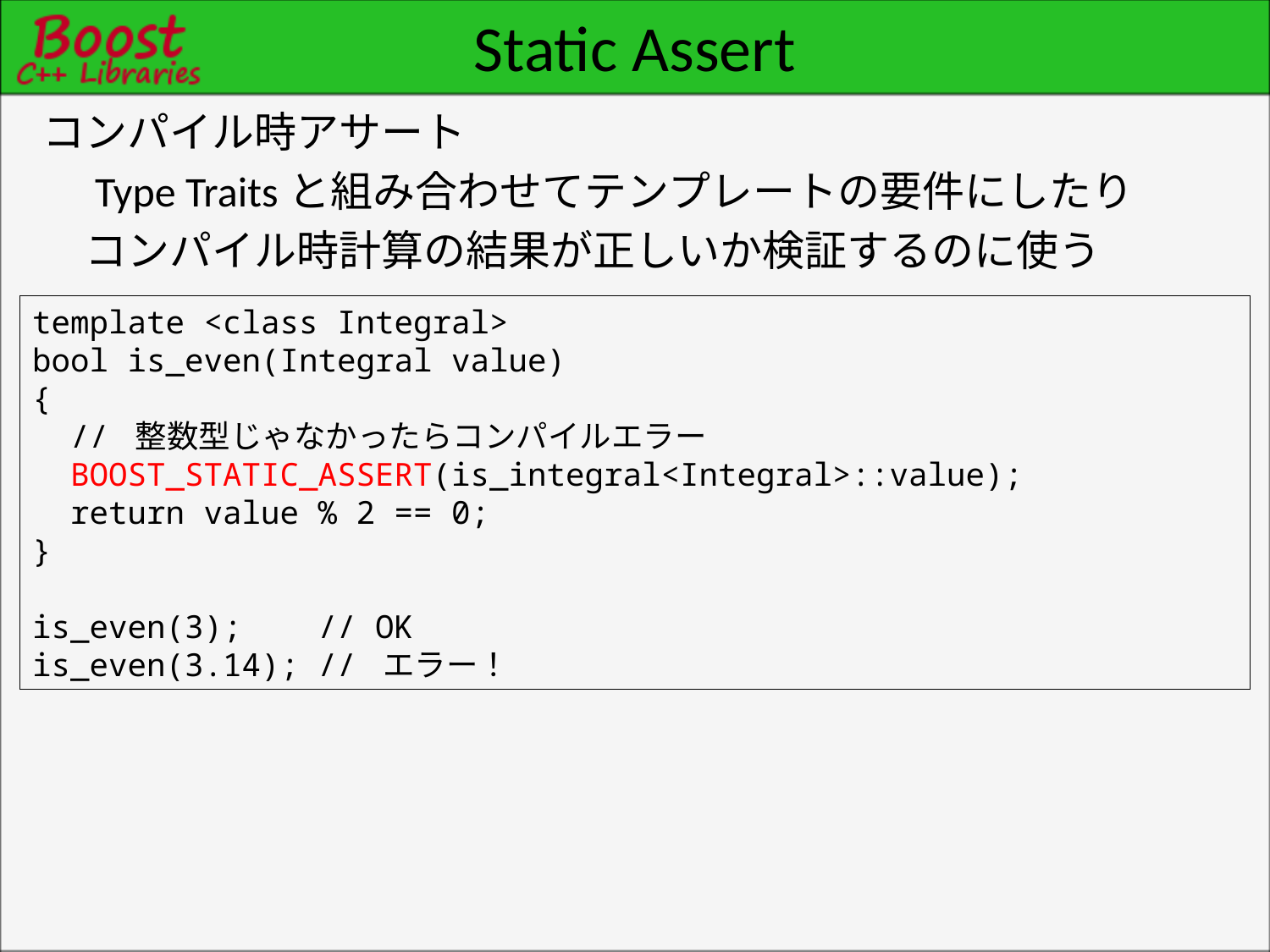

# Static Assert
コンパイル時アサート
　Type Traitsと組み合わせてテンプレートの要件にしたり
　コンパイル時計算の結果が正しいか検証するのに使う
template <class Integral>
bool is_even(Integral value)
{
  // 整数型じゃなかったらコンパイルエラー
  BOOST_STATIC_ASSERT(is_integral<Integral>::value);
  return value % 2 == 0;
}

is_even(3);    // OK
is_even(3.14); // エラー！